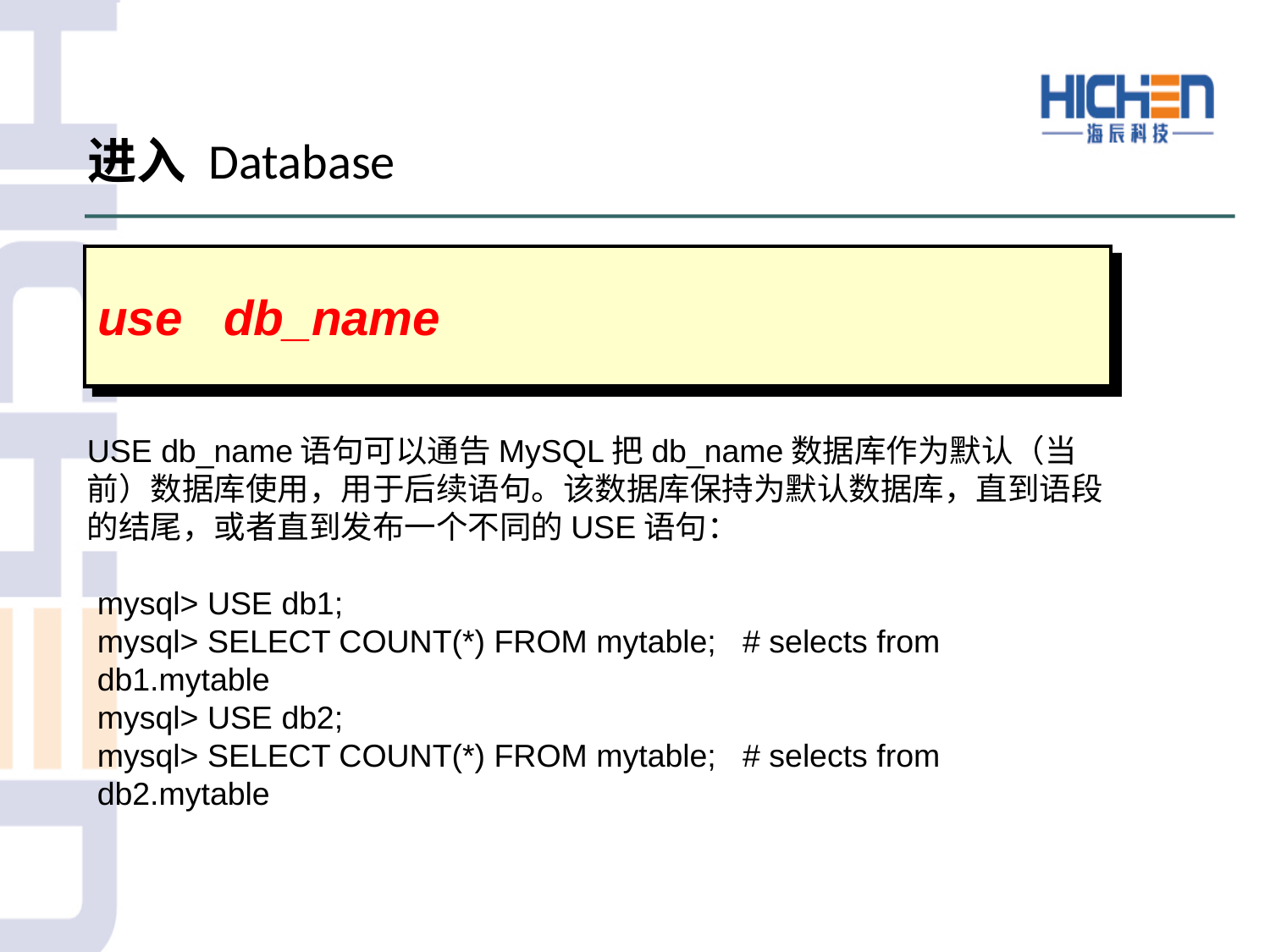

进入 Database

use   db_name
USE db_name语句可以通告MySQL把db_name数据库作为默认（当前）数据库使用，用于后续语句。该数据库保持为默认数据库，直到语段的结尾，或者直到发布一个不同的USE语句：

mysql> USE db1;
mysql> SELECT COUNT(*) FROM mytable;   # selects from db1.mytable
mysql> USE db2;
mysql> SELECT COUNT(*) FROM mytable;   # selects from db2.mytable